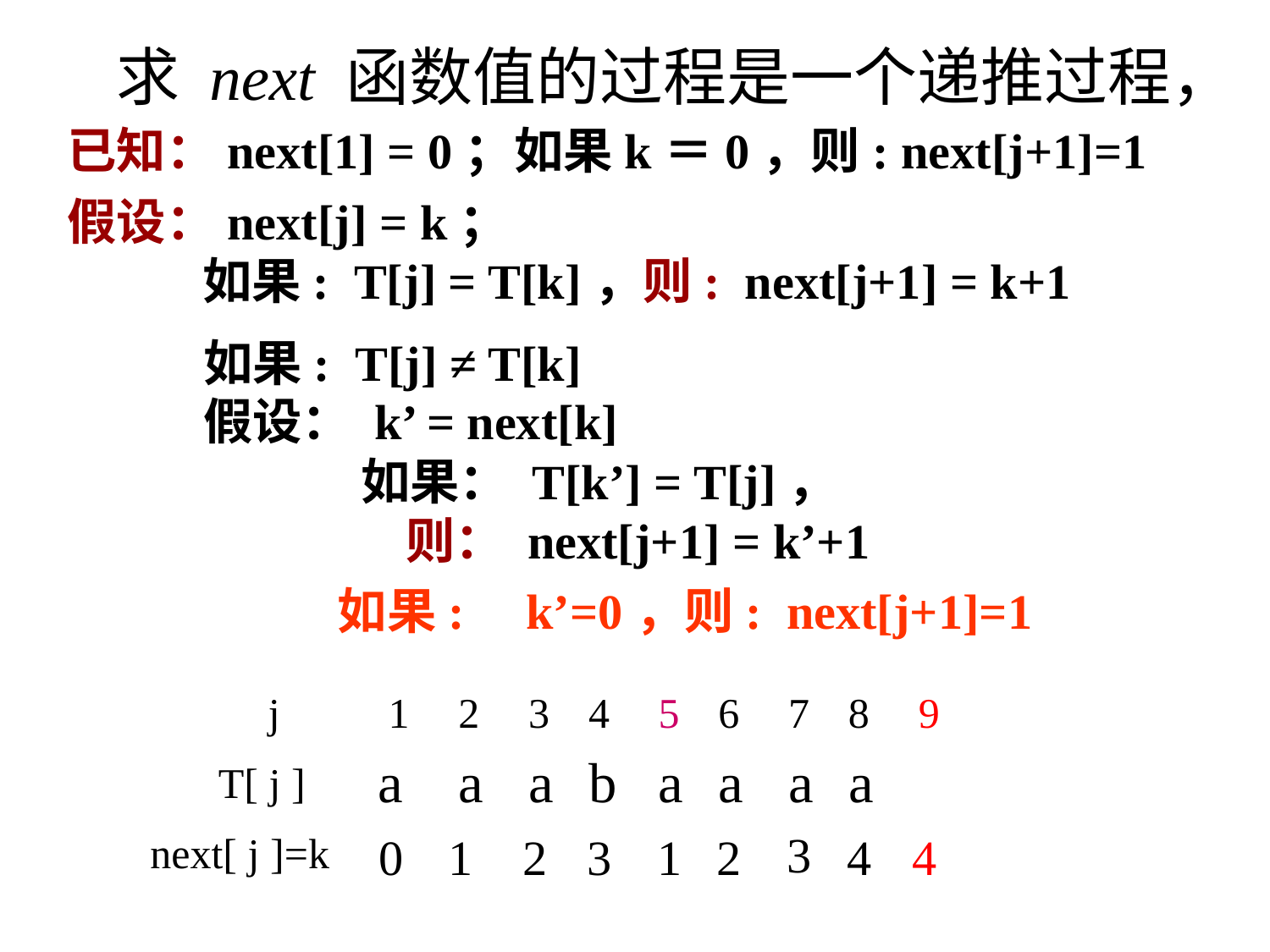

求 next 函数值的过程是一个递推过程，
已知：next[1] = 0；如果k＝0，则: next[j+1]=1

假设：next[j] = k；
           如果:  T[j] = T[k]，则:  next[j+1] = k+1
如果:  T[j] ≠ T[k]
假设： k’ = next[k]
             如果： T[k’] = T[j]，
                 则： next[j+1] = k’+1
如果:     k’=0，则:  next[j+1]=1
j
T[ j ]
   next[ j ]=k
1
a
0
2
3
4
5
6
7
8
9
a
a
b
a
a
a
a
3
1
2
3
1
2
4
4